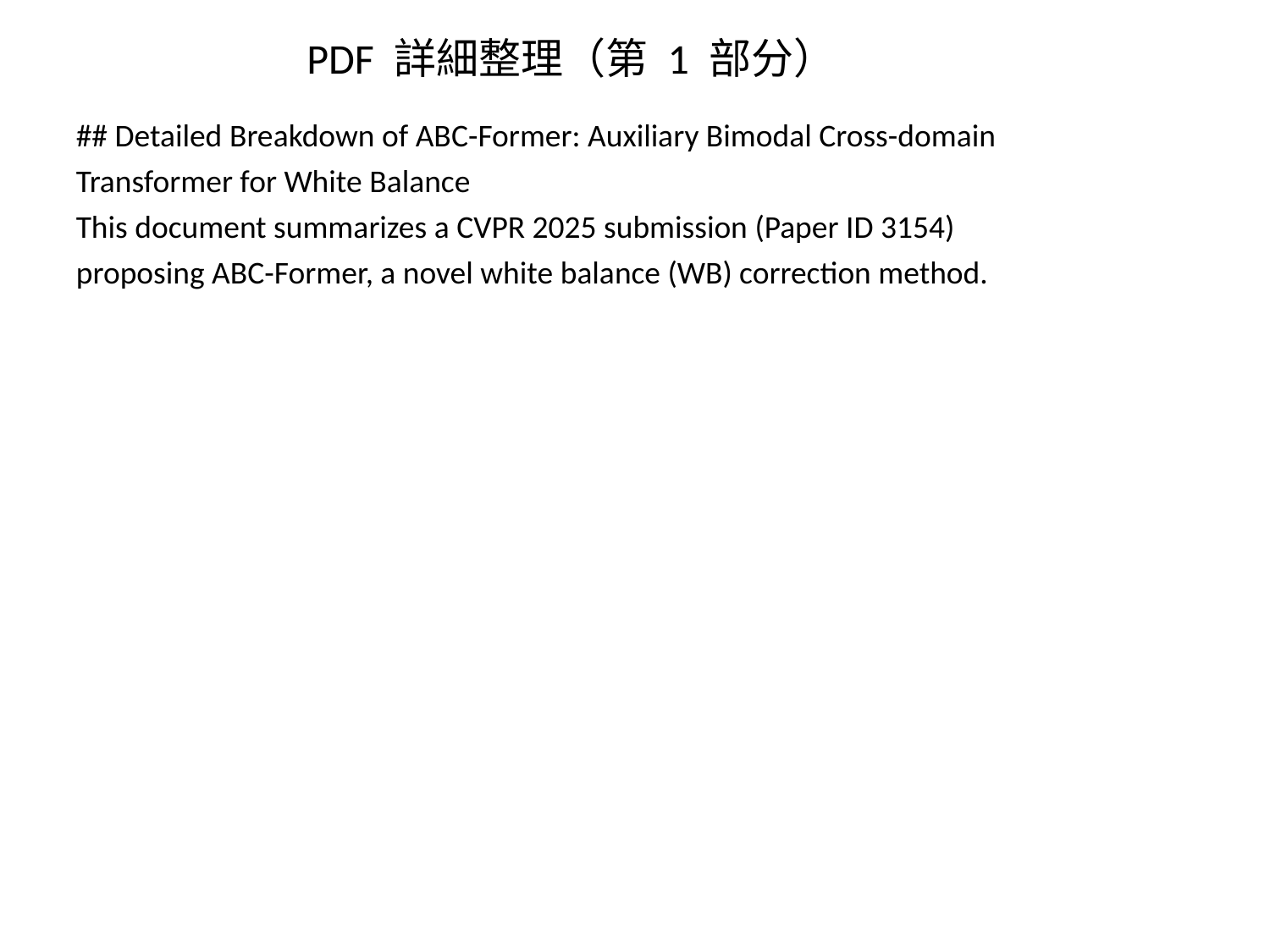

PDF 詳細整理（第 1 部分）

## Detailed Breakdown of ABC-Former: Auxiliary Bimodal Cross-domain Transformer for White Balance This document summarizes a CVPR 2025 submission (Paper ID 3154) proposing ABC-Former, a novel white balance (WB) correction method.